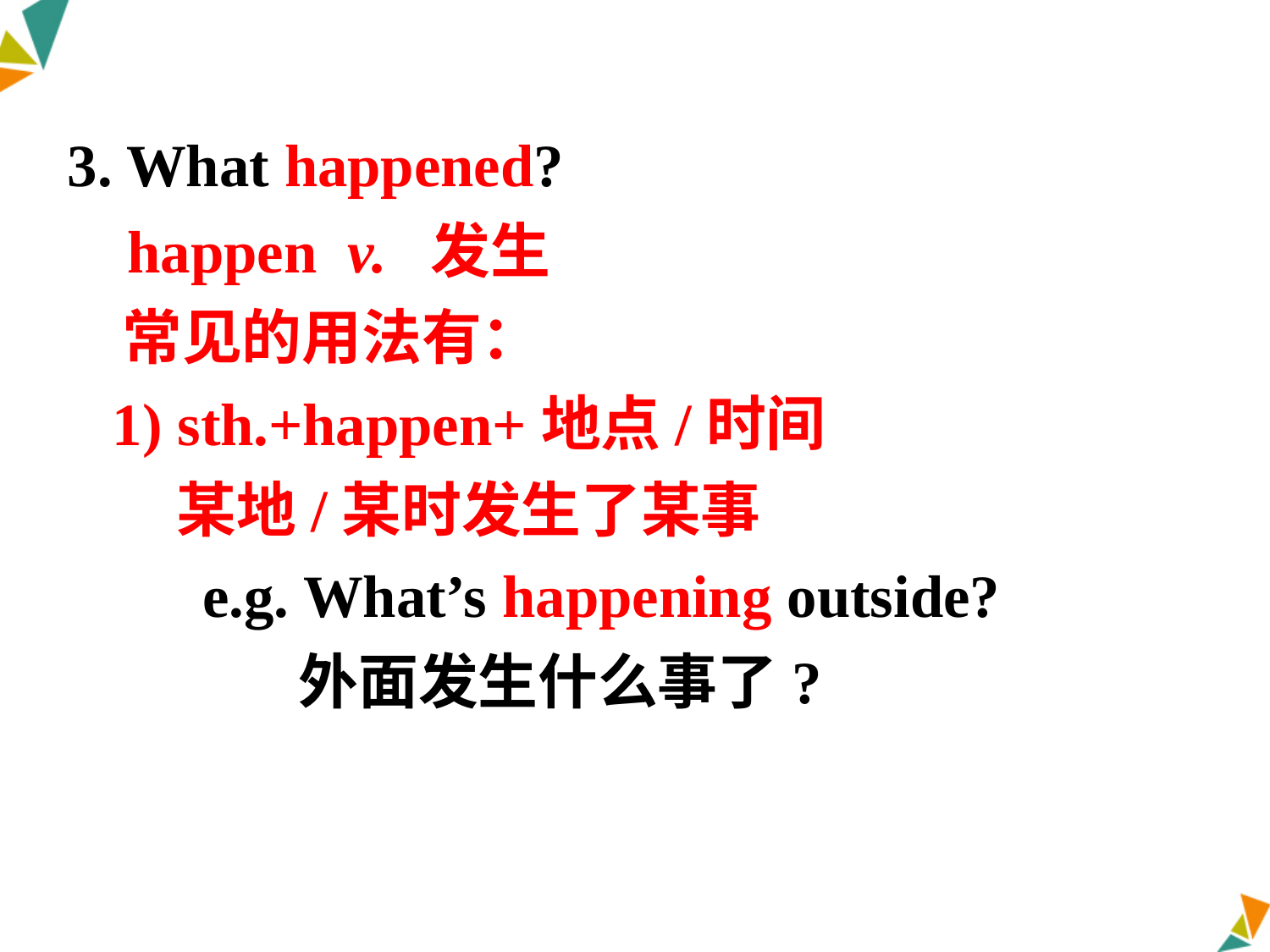

3. What happened?
    happen  v.  发生
   常见的用法有：
   1) sth.+happen+地点/时间
       某地/某时发生了某事
         e.g. What’s happening outside?
                外面发生什么事了?